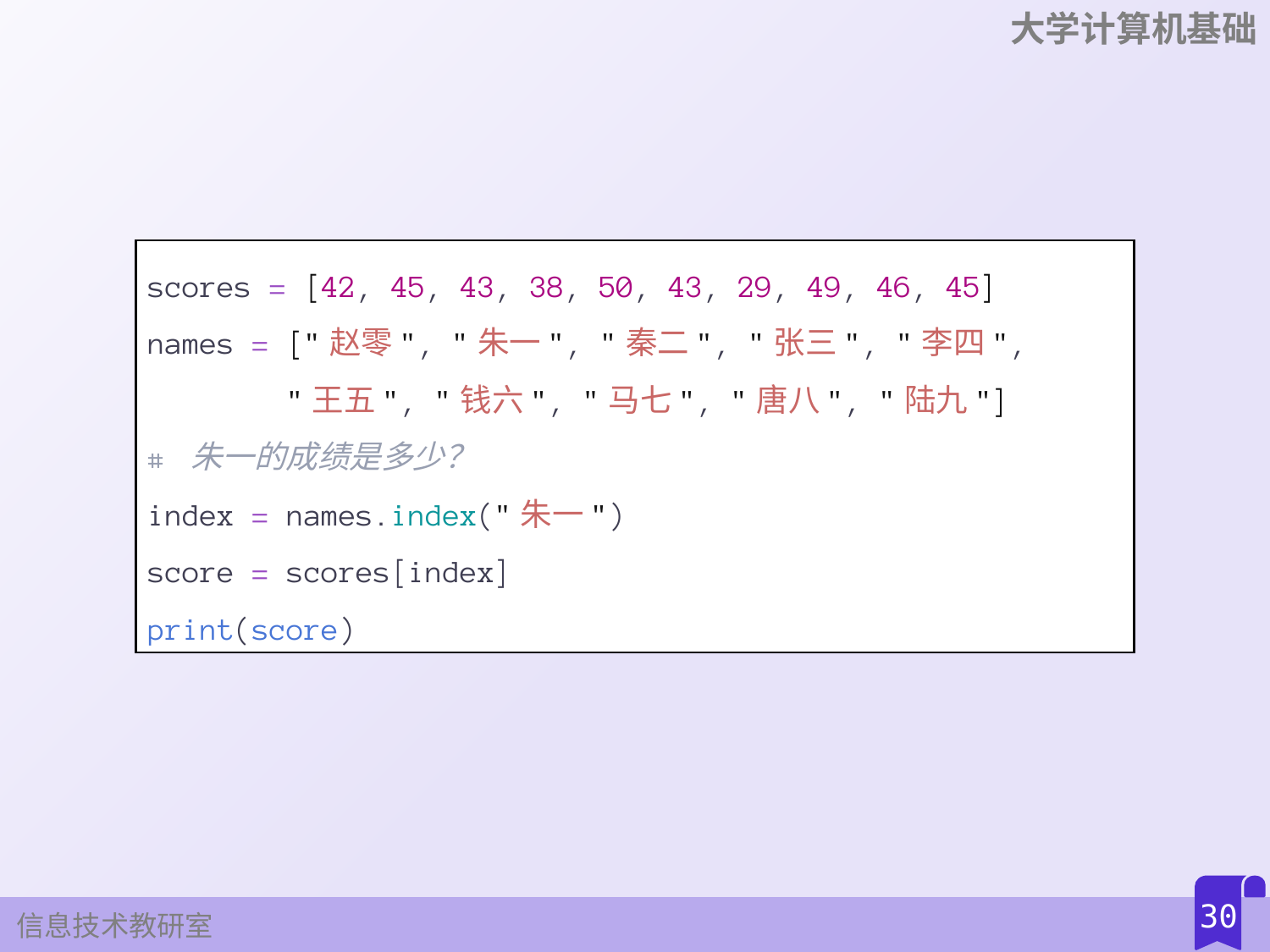

scores = [42, 45, 43, 38, 50, 43, 29, 49, 46, 45]
names = ["赵零", "朱一", "秦二", "张三", "李四",
        "王五", "钱六", "马七", "唐八", "陆九"]
# 朱一的成绩是多少？
index = names.index("朱一")
score = scores[index]
print(score)
30